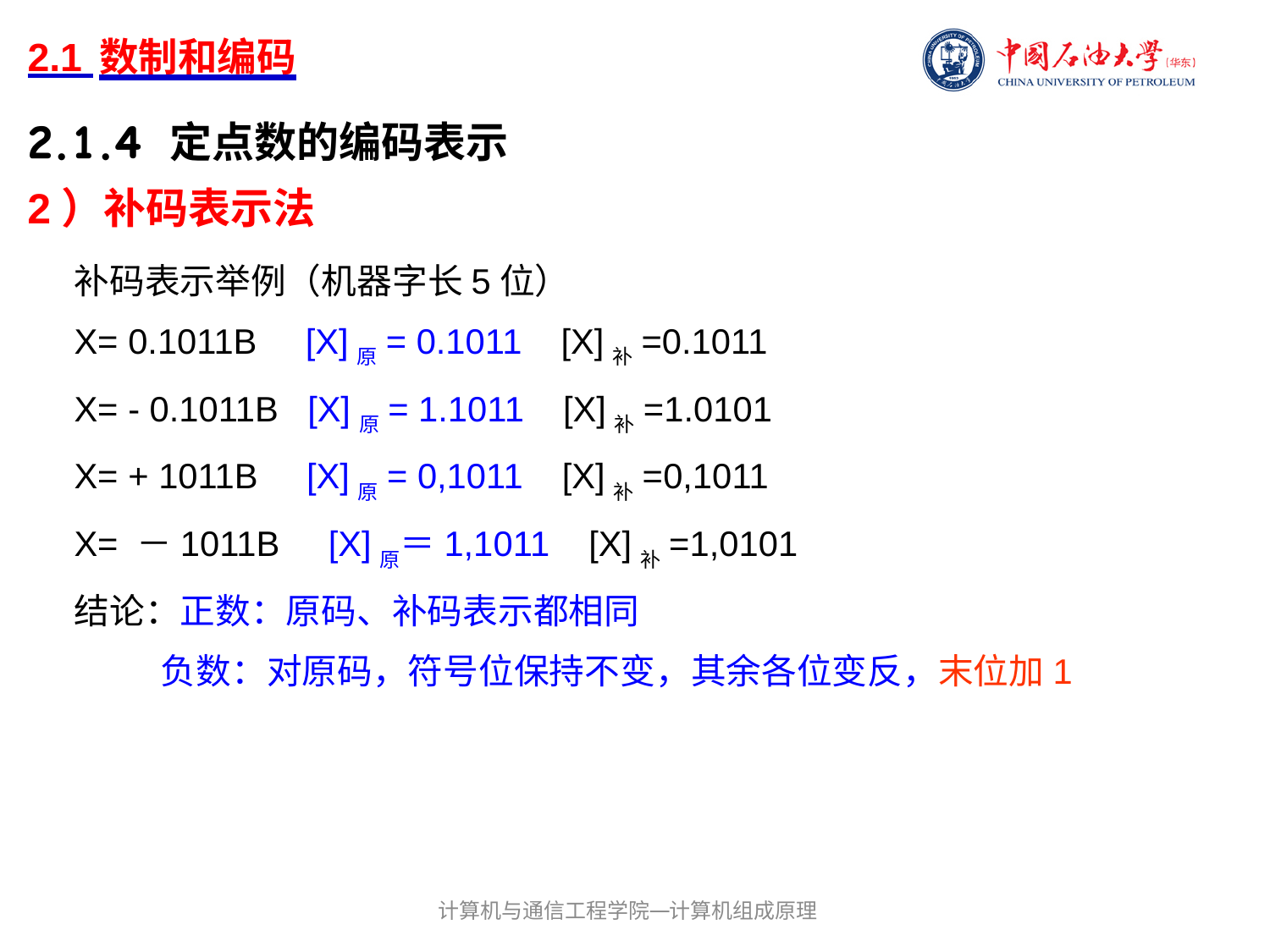

# 2.1 数制和编码
2.1.4 定点数的编码表示
2）补码表示法
补码表示举例（机器字长5位）
X= 0.1011B     [X]原= 0.1011    [X]补=0.1011
X= - 0.1011B   [X]原= 1.1011    [X]补=1.0101
X= + 1011B     [X]原= 0,1011    [X]补=0,1011
X= －1011B     [X]原＝1,1011    [X]补=1,0101
结论：正数：原码、补码表示都相同
          负数：对原码，符号位保持不变，其余各位变反，末位加1
34

计算机与通信工程学院—计算机组成原理